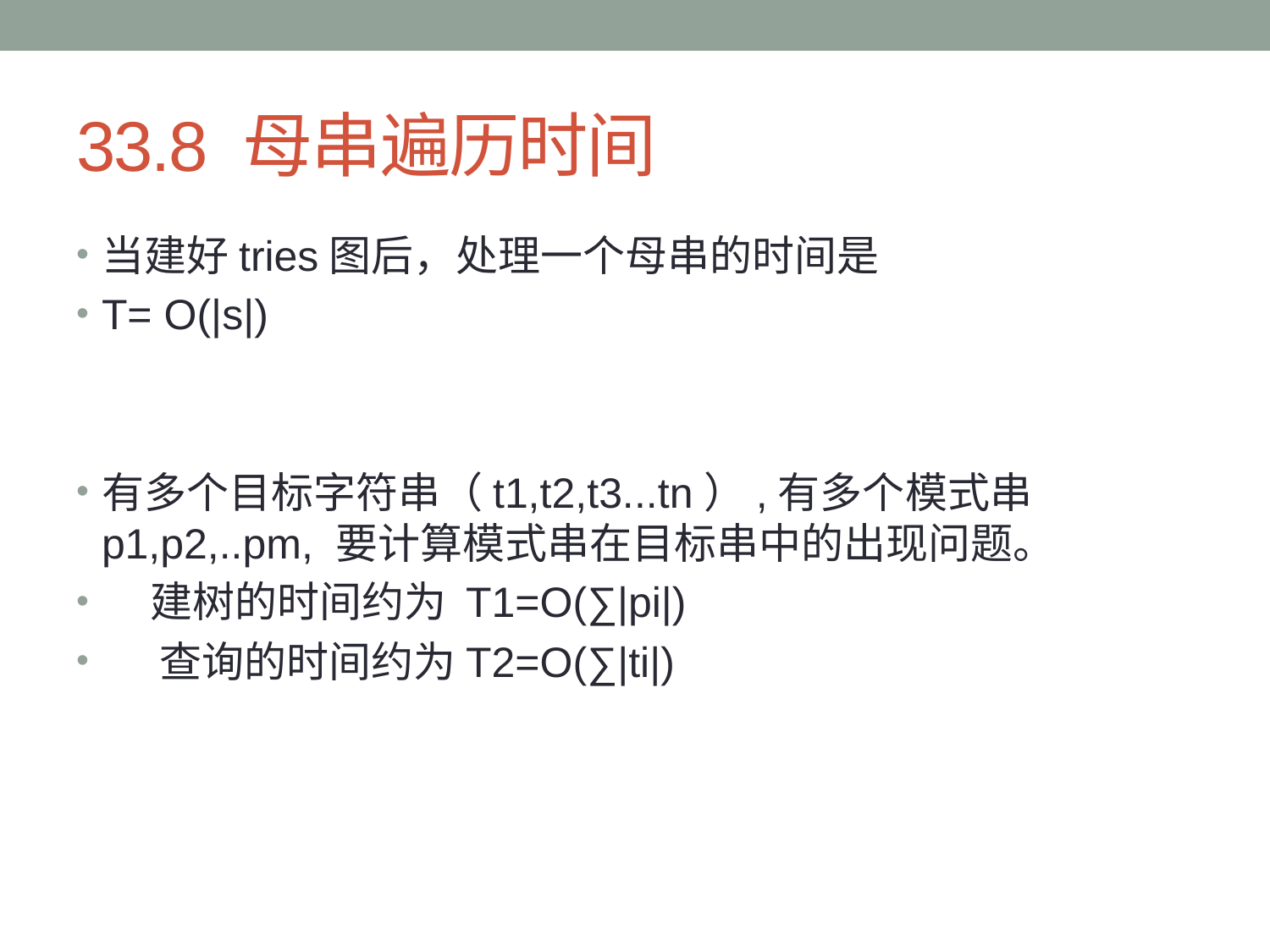

# 33.8 母串遍历时间
当建好tries图后，处理一个母串的时间是
T= O(|s|)

有多个目标字符串（t1,t2,t3...tn）,有多个模式串p1,p2,..pm, 要计算模式串在目标串中的出现问题。
    建树的时间约为 T1=O(∑|pi|)
     查询的时间约为T2=O(∑|ti|)